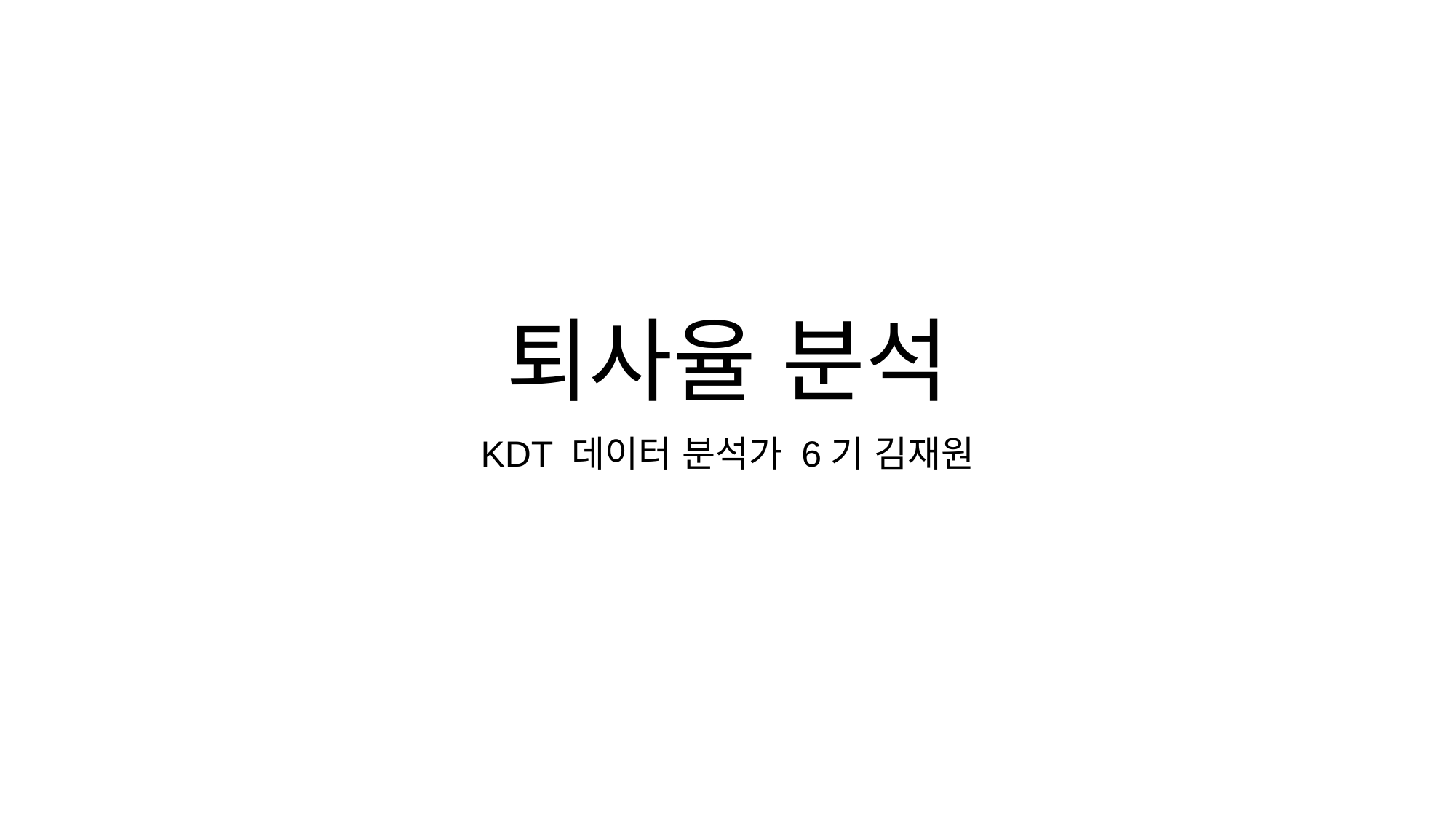

# 퇴사율 분석
KDT 데이터 분석가 6기 김재원